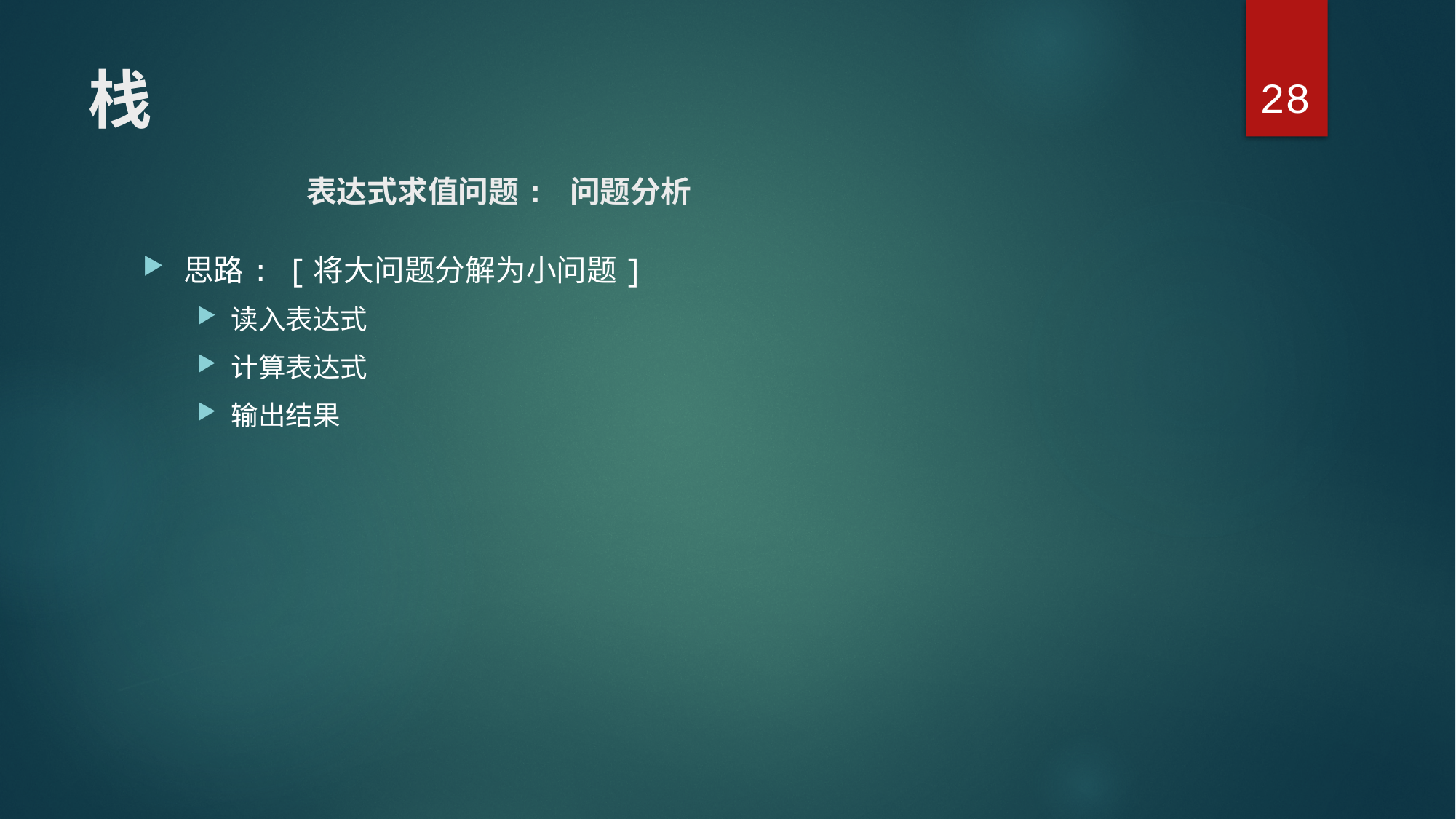

28
# 栈 表达式求值问题: 问题分析
思路: [将大问题分解为小问题]
读入表达式
计算表达式
输出结果